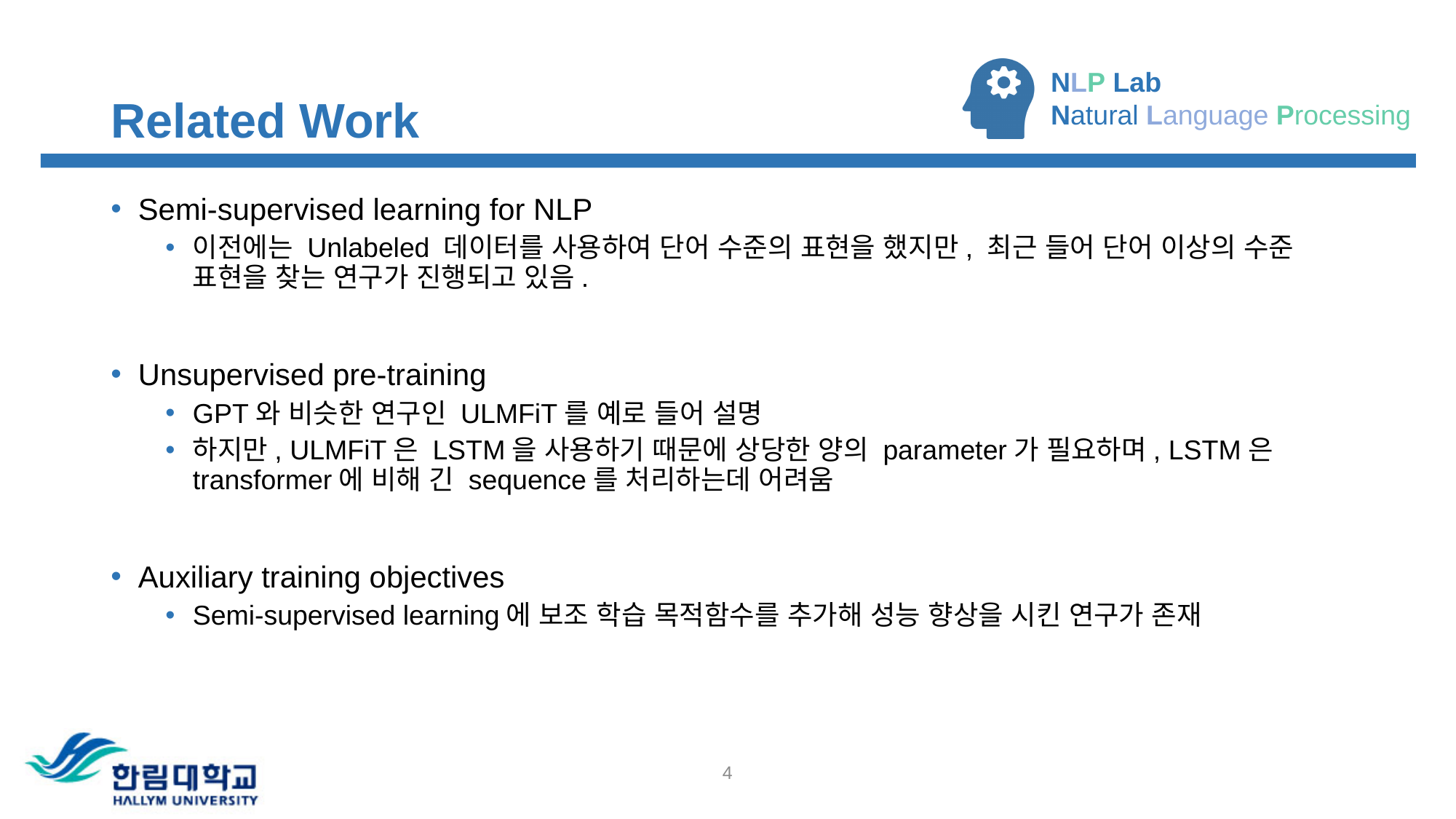

# Related Work
Semi-supervised learning for NLP
이전에는 Unlabeled 데이터를 사용하여 단어 수준의 표현을 했지만, 최근 들어 단어 이상의 수준 표현을 찾는 연구가 진행되고 있음.

Unsupervised pre-training
GPT와 비슷한 연구인 ULMFiT를 예로 들어 설명
하지만, ULMFiT은 LSTM을 사용하기 때문에 상당한 양의 parameter가 필요하며, LSTM은 transformer에 비해 긴 sequence를 처리하는데 어려움

Auxiliary training objectives
Semi-supervised learning에 보조 학습 목적함수를 추가해 성능 향상을 시킨 연구가 존재

4